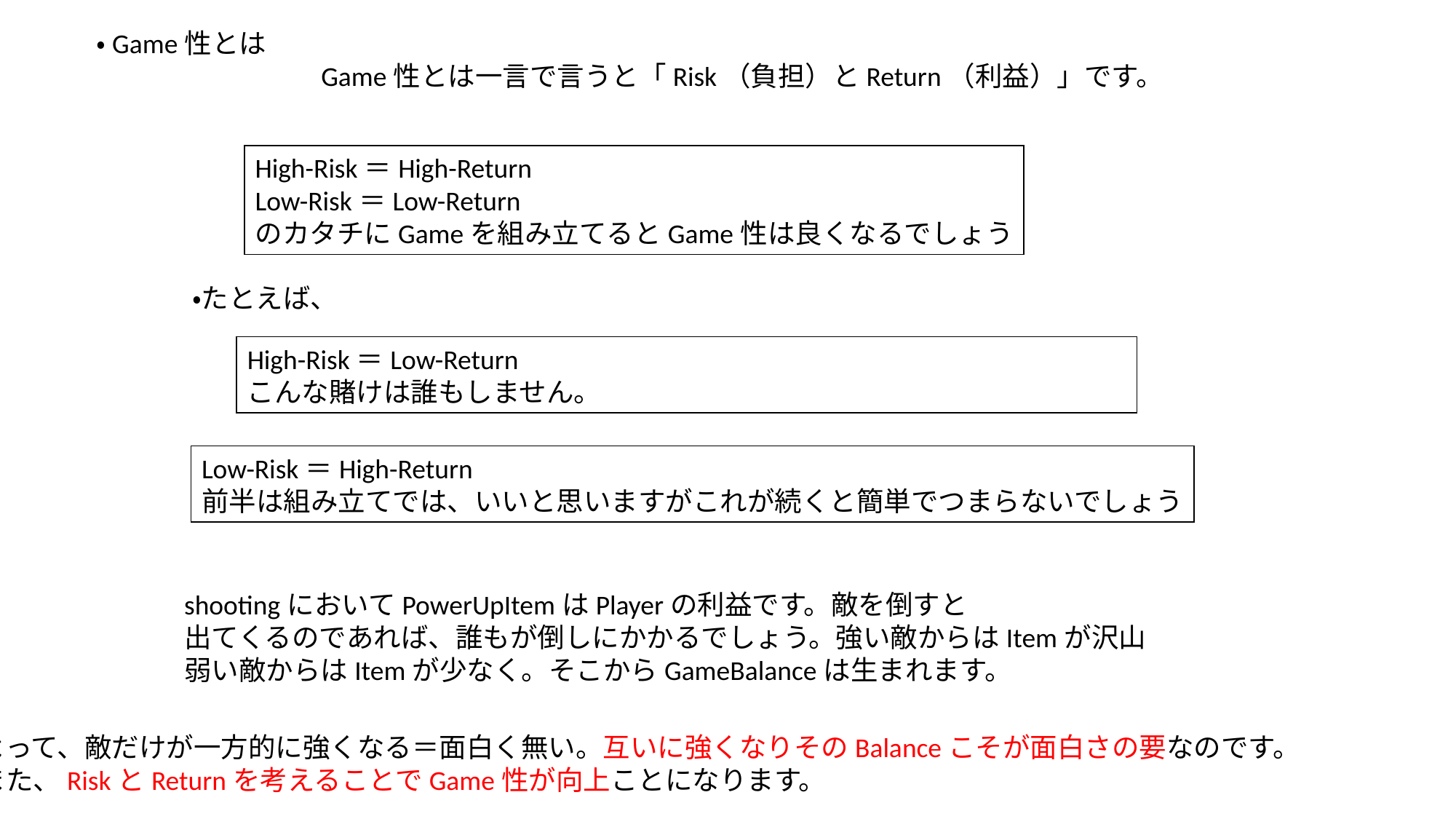

・Game性とは
　　　　　　　　Game性とは一言で言うと「Risk（負担）とReturn（利益）」です。
High-Risk＝High-Return
Low-Risk＝Low-Return
のカタチにGameを組み立てるとGame性は良くなるでしょう
・たとえば、
High-Risk＝Low-Return
こんな賭けは誰もしません。
Low-Risk＝High-Return
前半は組み立てでは、いいと思いますがこれが続くと簡単でつまらないでしょう
shootingにおいてPowerUpItemはPlayerの利益です。敵を倒すと
出てくるのであれば、誰もが倒しにかかるでしょう。強い敵からはItemが沢山
弱い敵からはItemが少なく。そこからGameBalanceは生まれます。
よって、敵だけが一方的に強くなる＝面白く無い。互いに強くなりそのBalanceこそが面白さの要なのです。
また、RiskとReturnを考えることでGame性が向上ことになります。